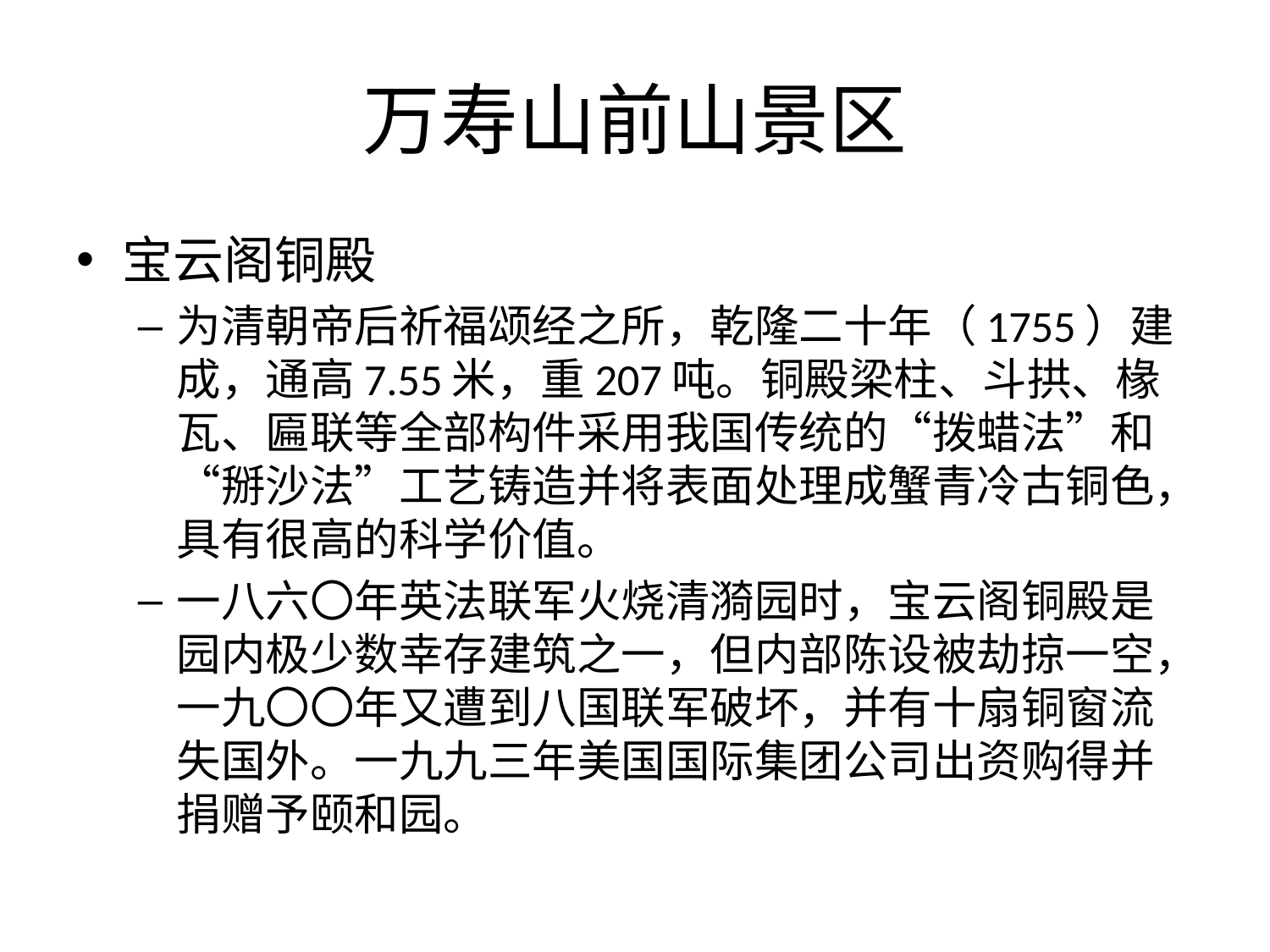

# 万寿山前山景区
宝云阁铜殿
为清朝帝后祈福颂经之所，乾隆二十年（1755）建成，通高7.55米，重207吨。铜殿梁柱、斗拱、椽瓦、匾联等全部构件采用我国传统的“拨蜡法”和“掰沙法”工艺铸造并将表面处理成蟹青冷古铜色，具有很高的科学价值。
一八六〇年英法联军火烧清漪园时，宝云阁铜殿是园内极少数幸存建筑之一，但内部陈设被劫掠一空，一九〇〇年又遭到八国联军破坏，并有十扇铜窗流失国外。一九九三年美国国际集团公司出资购得并捐赠予颐和园。